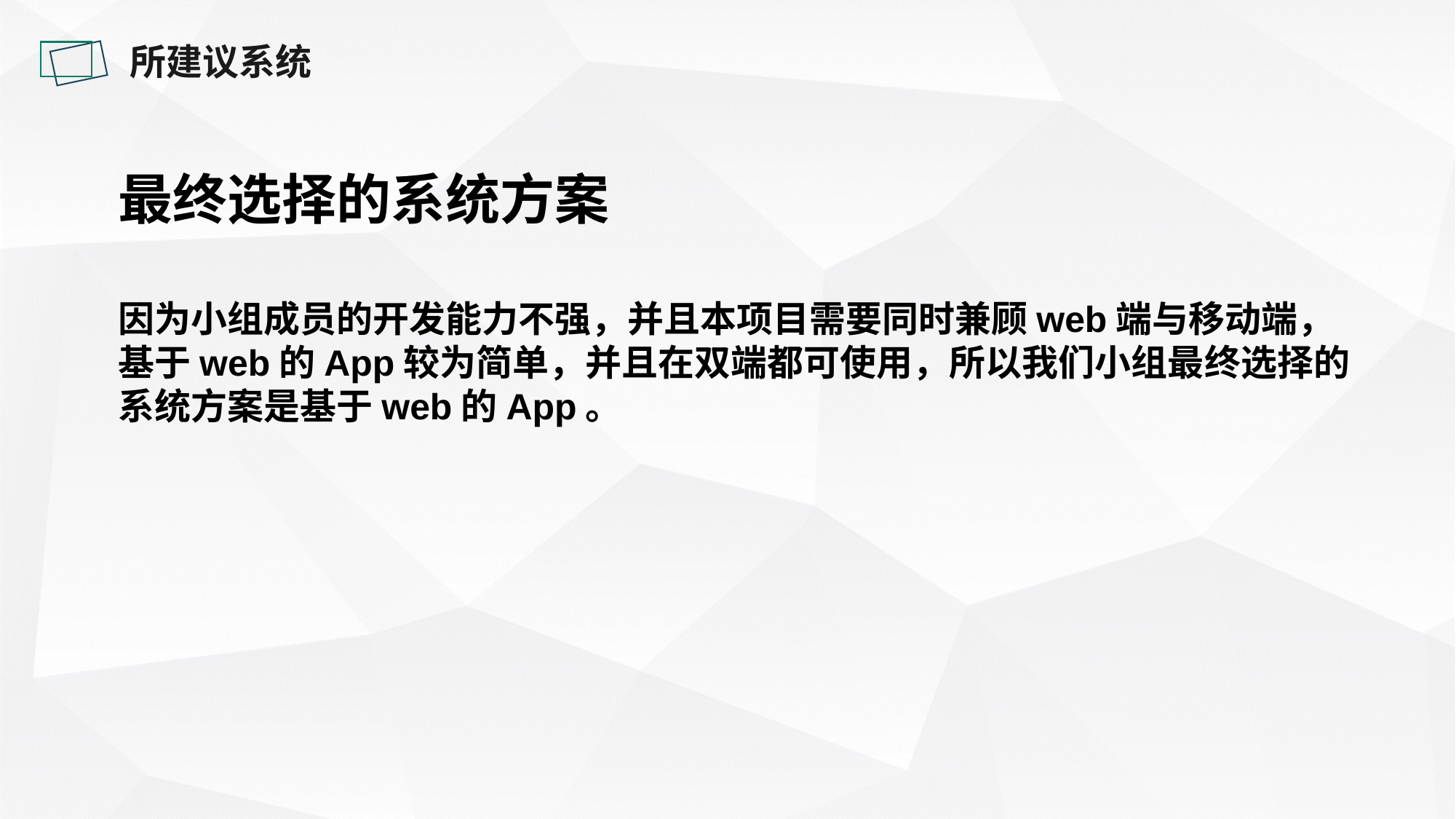

所建议系统

最终选择的系统方案

因为小组成员的开发能力不强，并且本项目需要同时兼顾web端与移动端，基于web的App较为简单，并且在双端都可使用，所以我们小组最终选择的系统方案是基于web的App。